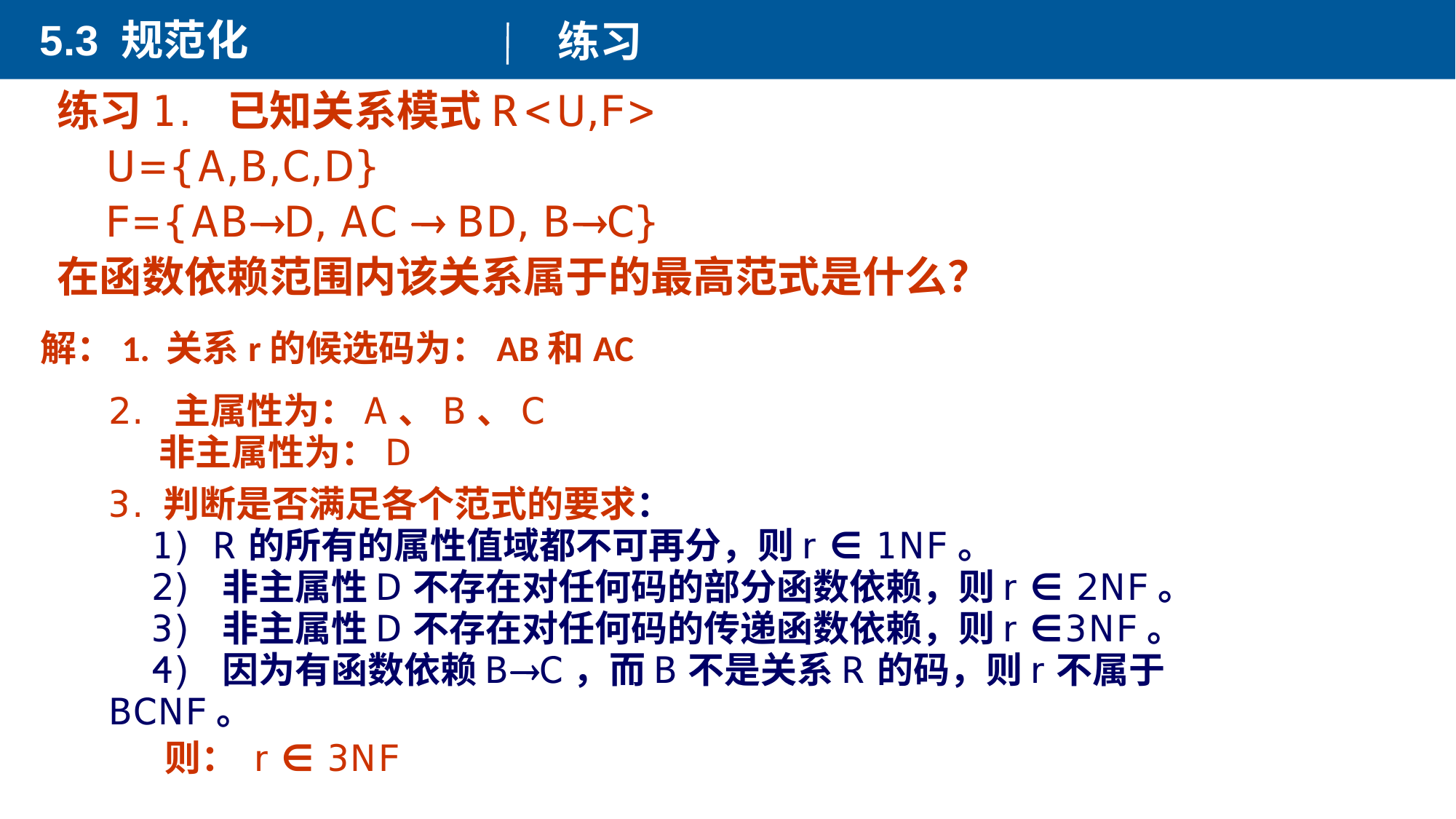

5.3 规范化
练习
练习1.  已知关系模式R<U,F>
    U={A,B,C,D}
    F={AB→D, AC → BD, B→C}
在函数依赖范围内该关系属于的最高范式是什么？
解：1. 关系r的候选码为：AB和AC

2.  主属性为：A、B、C
     非主属性为：D
3. 判断是否满足各个范式的要求：
    1)  R的所有的属性值域都不可再分，则r ∈ 1NF。
    2)  非主属性D不存在对任何码的部分函数依赖，则r ∈ 2NF。
    3)  非主属性D不存在对任何码的传递函数依赖，则r ∈3NF。
    4)  因为有函数依赖B→C，而B不是关系R的码，则r不属于BCNF。
则： r ∈ 3NF